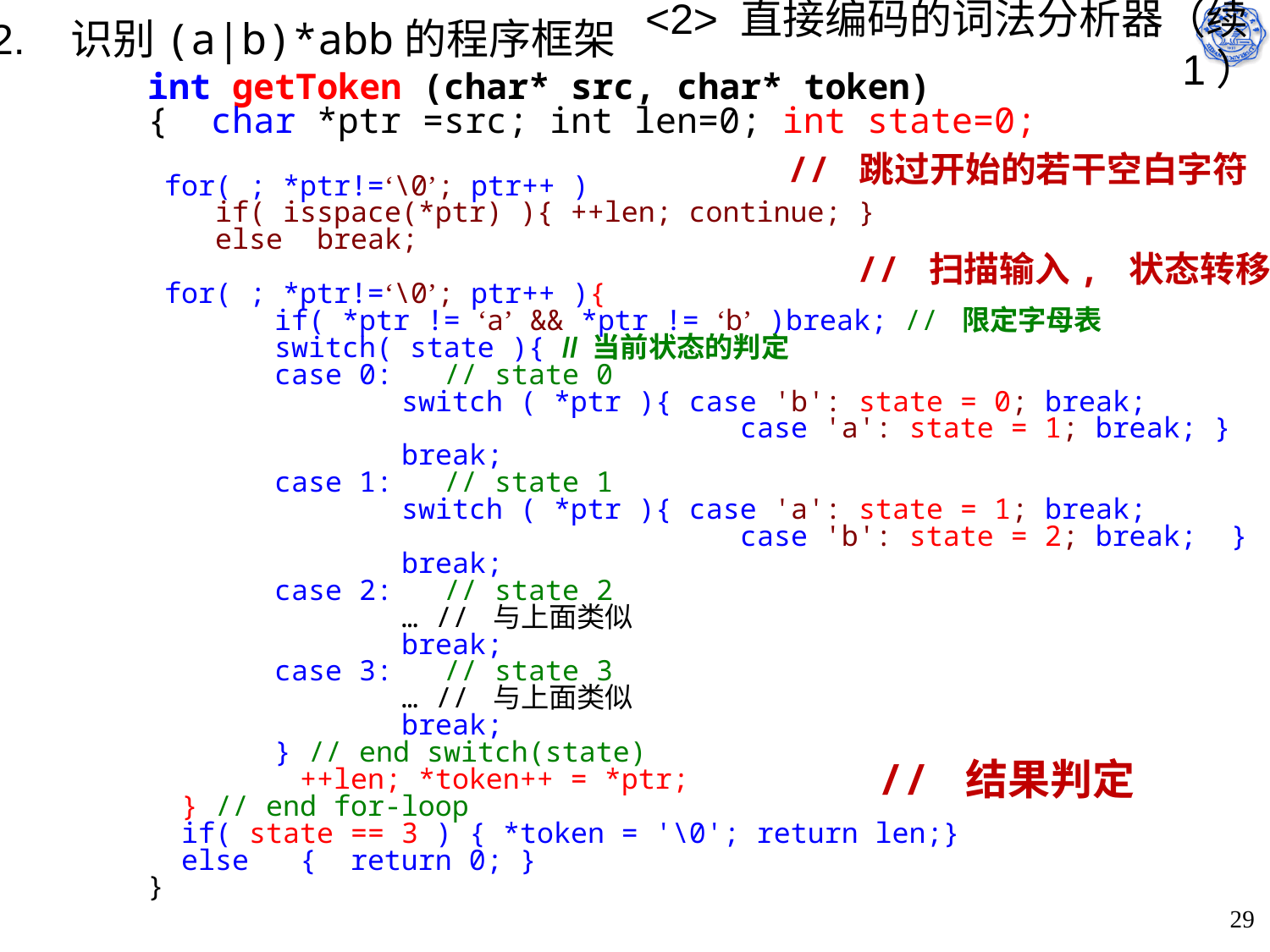

2.   识别(a|b)*abb的程序框架
# <2> 直接编码的词法分析器（续1）
int getToken (char* src, char* token)
{  char *ptr =src; int len=0; int state=0;

 for( ; *ptr!=‘\0’; ptr++ )
    if( isspace(*ptr) ){ ++len; continue; }
    else  break;

 for( ; *ptr!=‘\0’; ptr++ ){
    	if( *ptr != ‘a’ && *ptr != ‘b’ )break; // 限定字母表
	switch( state ){ // 当前状态的判定
	case 0:   // state 0
		switch ( *ptr ){ case 'b': state = 0; break;
                                   case 'a': state = 1; break; }
		break;
	case 1:   // state 1
		switch ( *ptr ){ case 'a': state = 1; break;
                                   case 'b': state = 2; break;  }
	    	break;
	case 2:   // state 2
		… // 与上面类似
		break;
	case 3:   // state 3
		… // 与上面类似
		break;
	} // end switch(state)
         ++len; *token++ = *ptr;
  } // end for-loop
  if( state == 3 ) { *token = '\0'; return len;}
  else   {  return 0; }
}
// 跳过开始的若干空白字符
// 扫描输入, 状态转移
// 结果判定
29